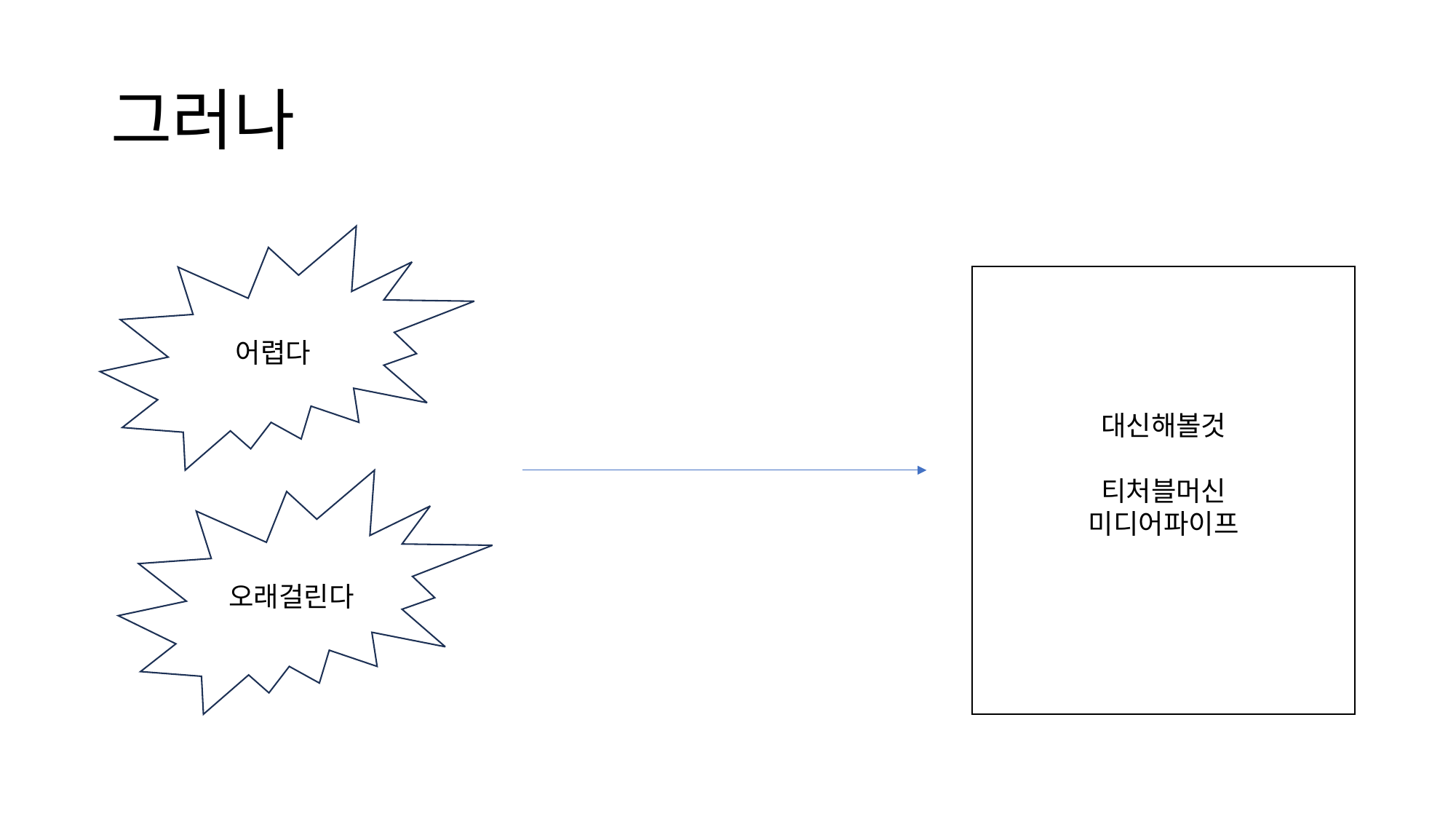

# 그러나
어렵다
대신해볼것

티처블머신
미디어파이프

오래걸린다